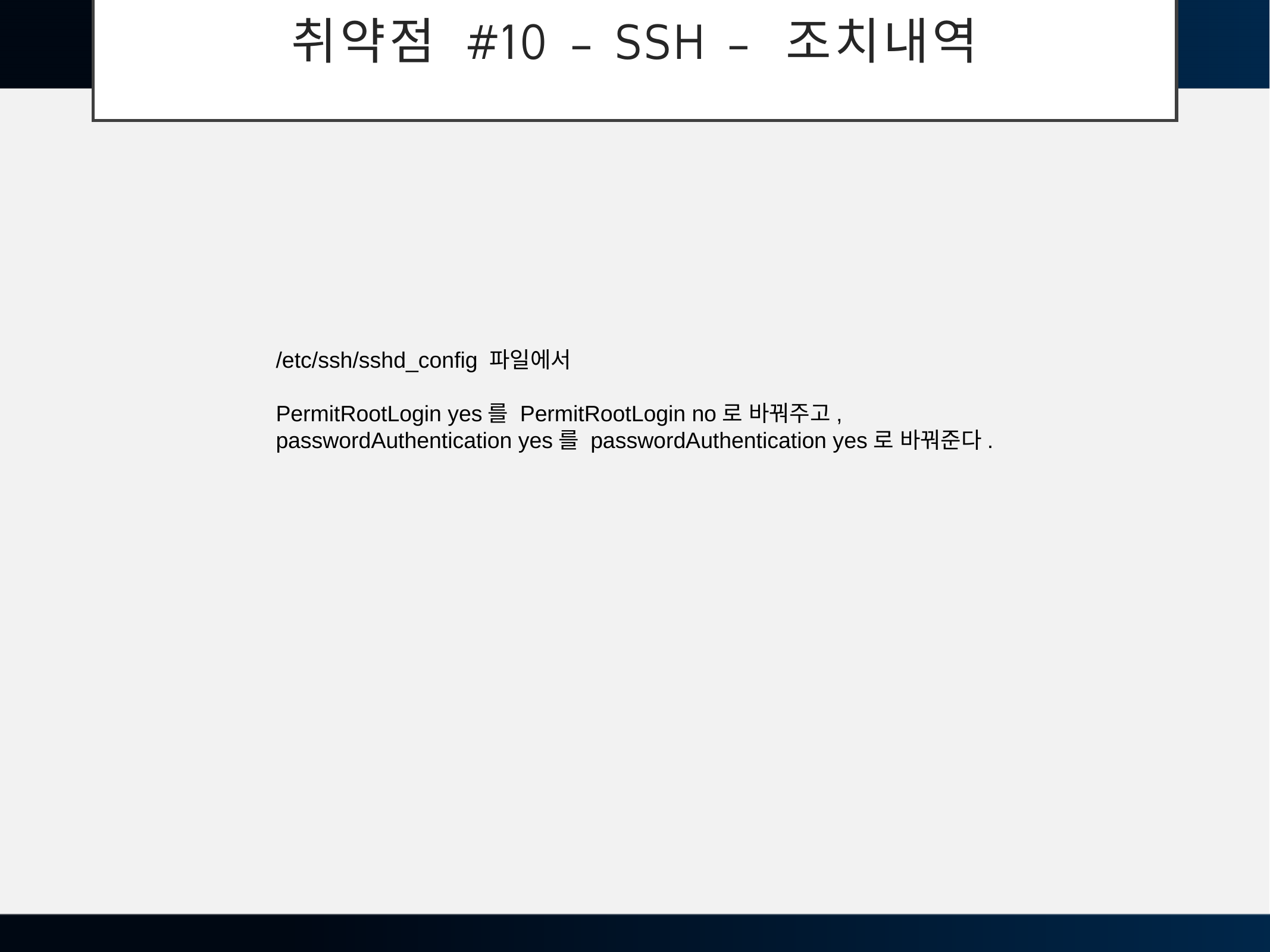

# 취약점 #10 – ssh – 조치내역

/etc/ssh/sshd_config 파일에서

PermitRootLogin yes를 PermitRootLogin no로 바꿔주고,
passwordAuthentication yes를 passwordAuthentication yes로 바꿔준다.

30